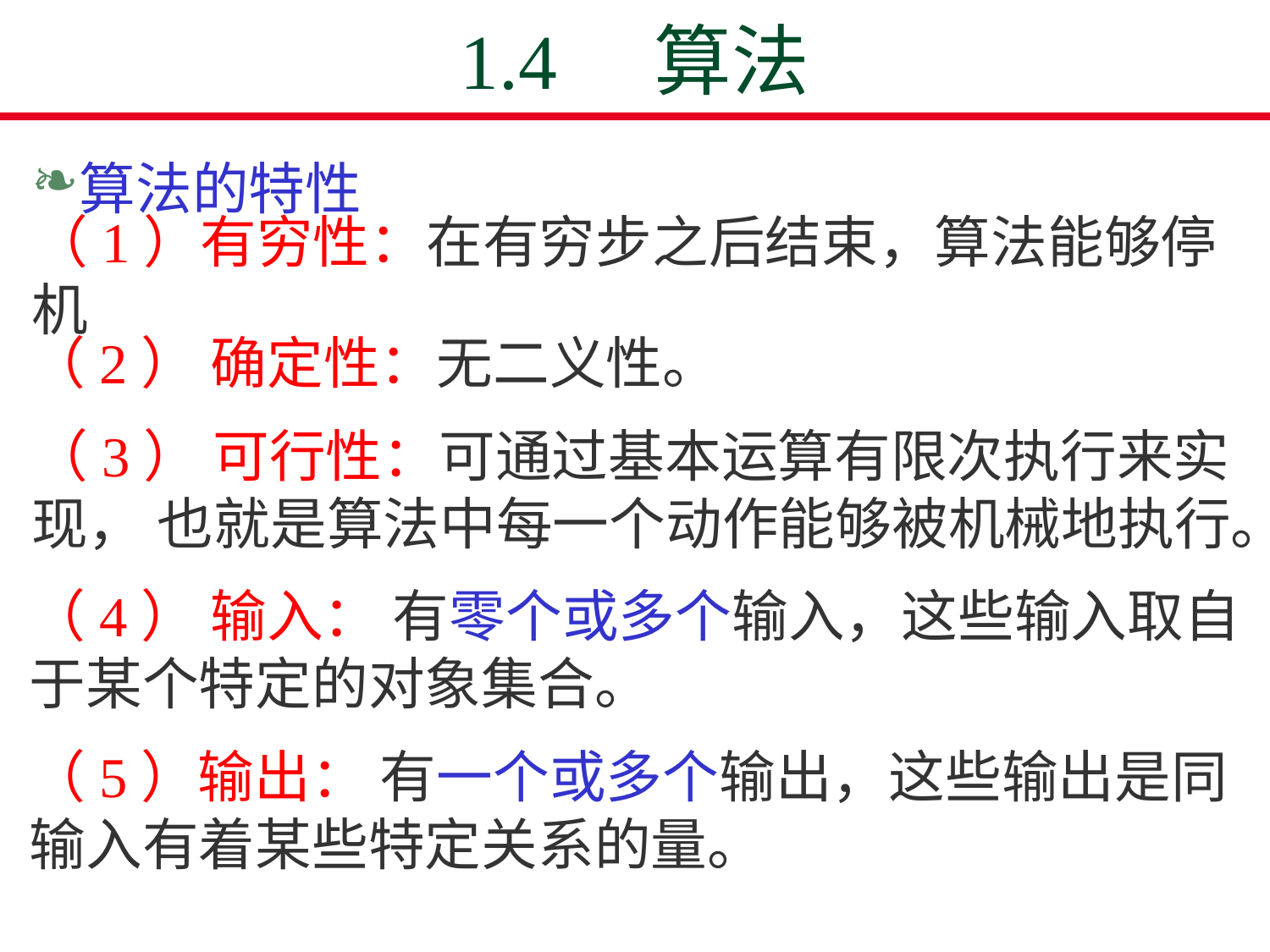

# 1.4　算法

算法的特性

（1）有穷性：在有穷步之后结束，算法能够停机
（2） 确定性：无二义性。
（3） 可行性：可通过基本运算有限次执行来实现， 也就是算法中每一个动作能够被机械地执行。
（4） 输入： 有零个或多个输入，这些输入取自于某个特定的对象集合。
（5）输出： 有一个或多个输出，这些输出是同输入有着某些特定关系的量。